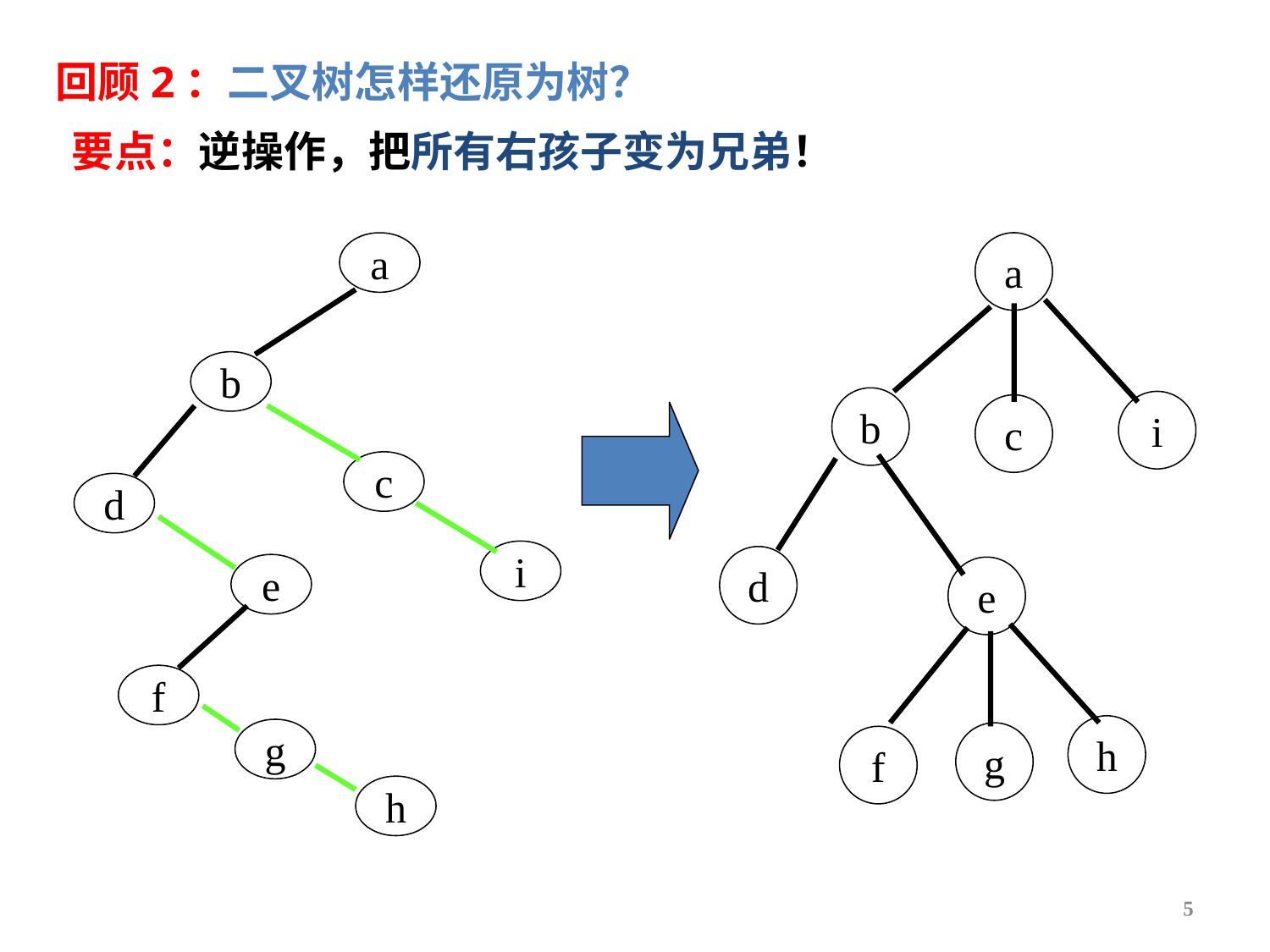

# 回顾2：二叉树怎样还原为树？
要点：逆操作，把所有右孩子变为兄弟！
a

b

c
d

i
e

f

g

h
a
b

d

i
c

e

h
g

f
5